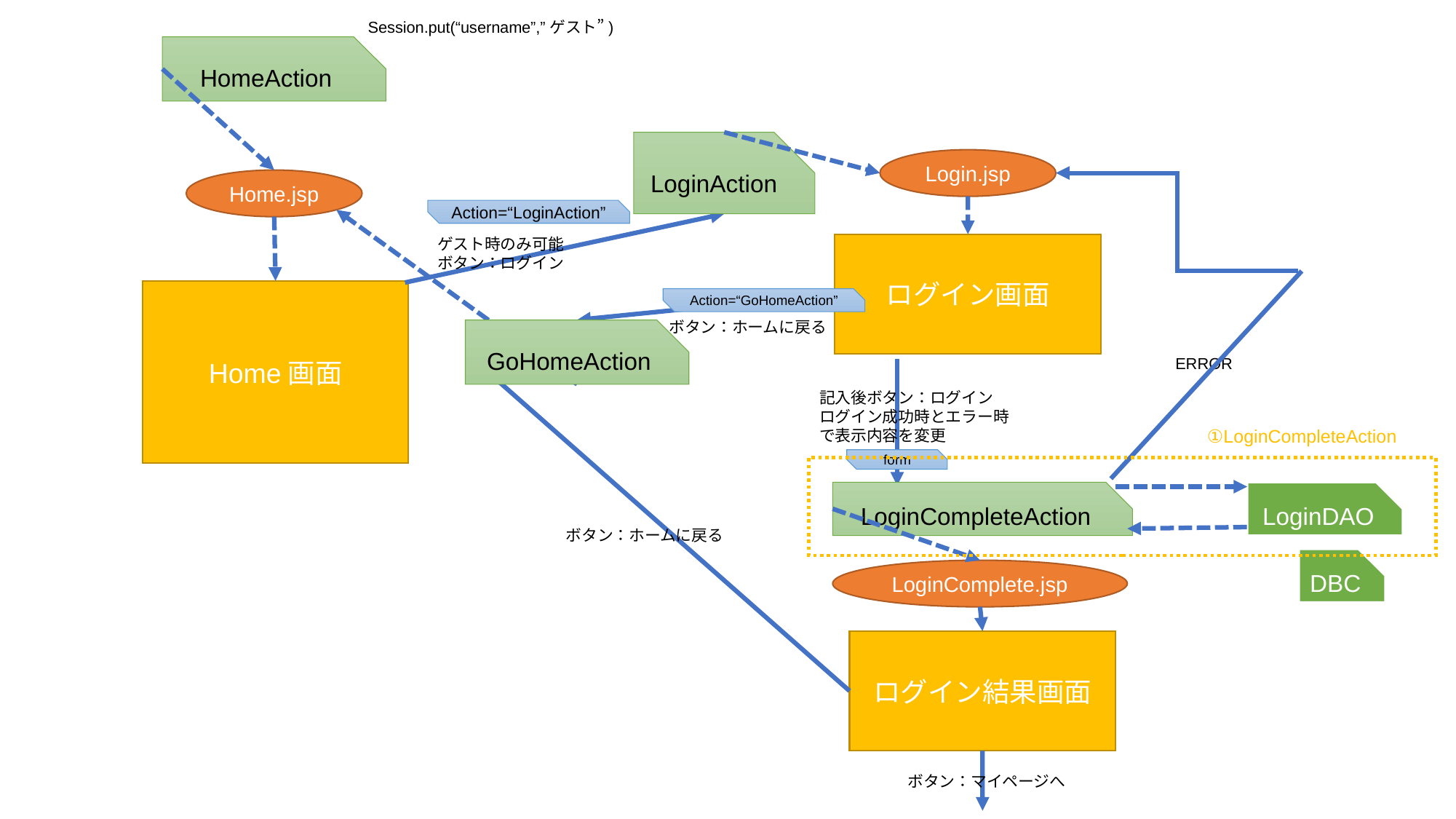

Session.put(“username”,”ゲスト”)
HomeAction
LoginAction
Login.jsp
Home.jsp
Action=“LoginAction”
ゲスト時のみ可能
ボタン：ログイン
ログイン画面
Home画面
Action=“GoHomeAction”
ボタン：ホームに戻る
GoHomeAction
ERROR
記入後ボタン：ログイン
ログイン成功時とエラー時で表示内容を変更
①LoginCompleteAction
form

LoginDAO
LoginCompleteAction
ボタン：ホームに戻る
DBC
LoginComplete.jsp
ログイン結果画面
ボタン：マイページへ